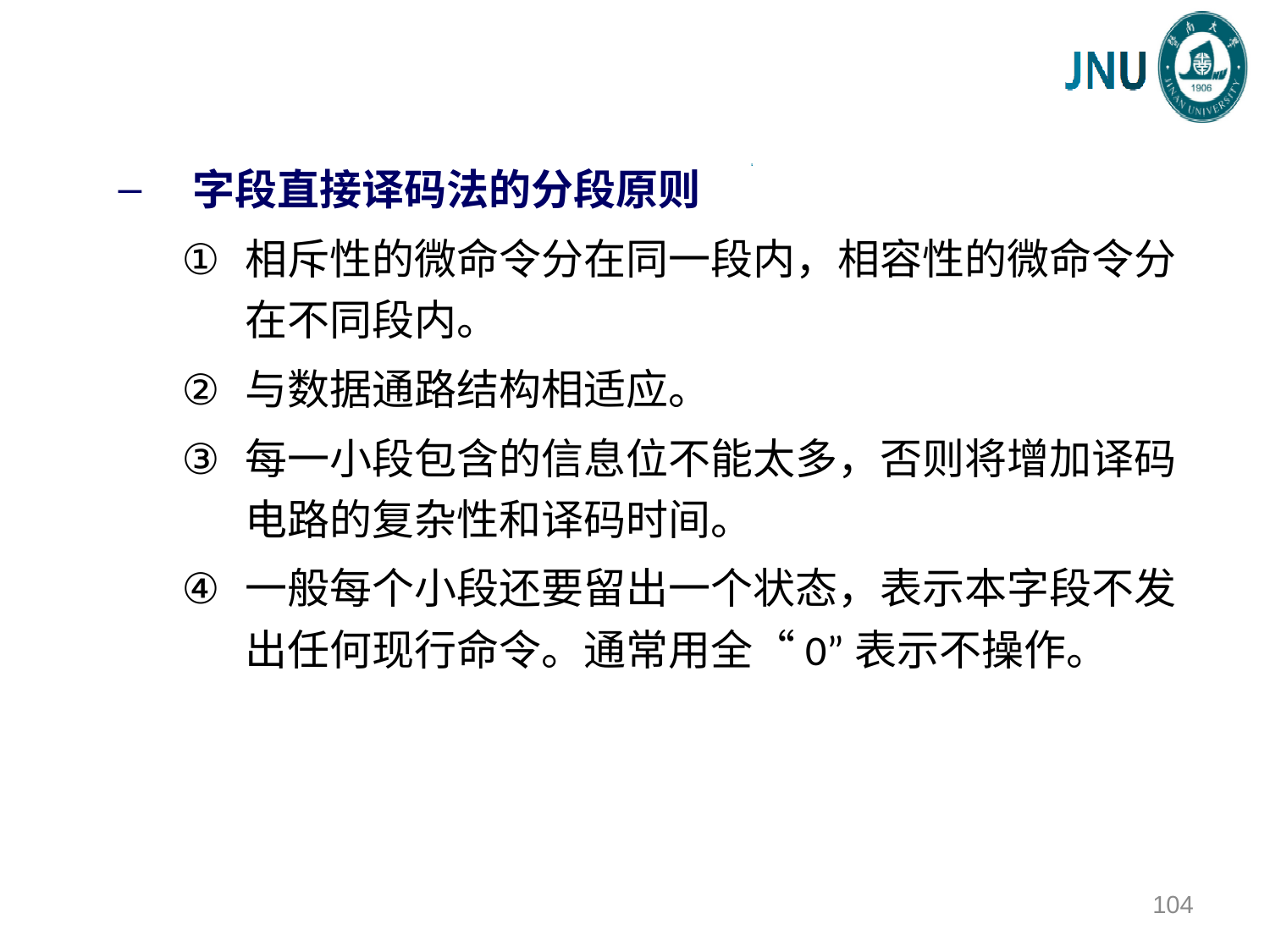

字段直接译码法的分段原则
相斥性的微命令分在同一段内，相容性的微命令分在不同段内。
与数据通路结构相适应。
每一小段包含的信息位不能太多，否则将增加译码电路的复杂性和译码时间。
一般每个小段还要留出一个状态，表示本字段不发出任何现行命令。通常用全“0”表示不操作。
104